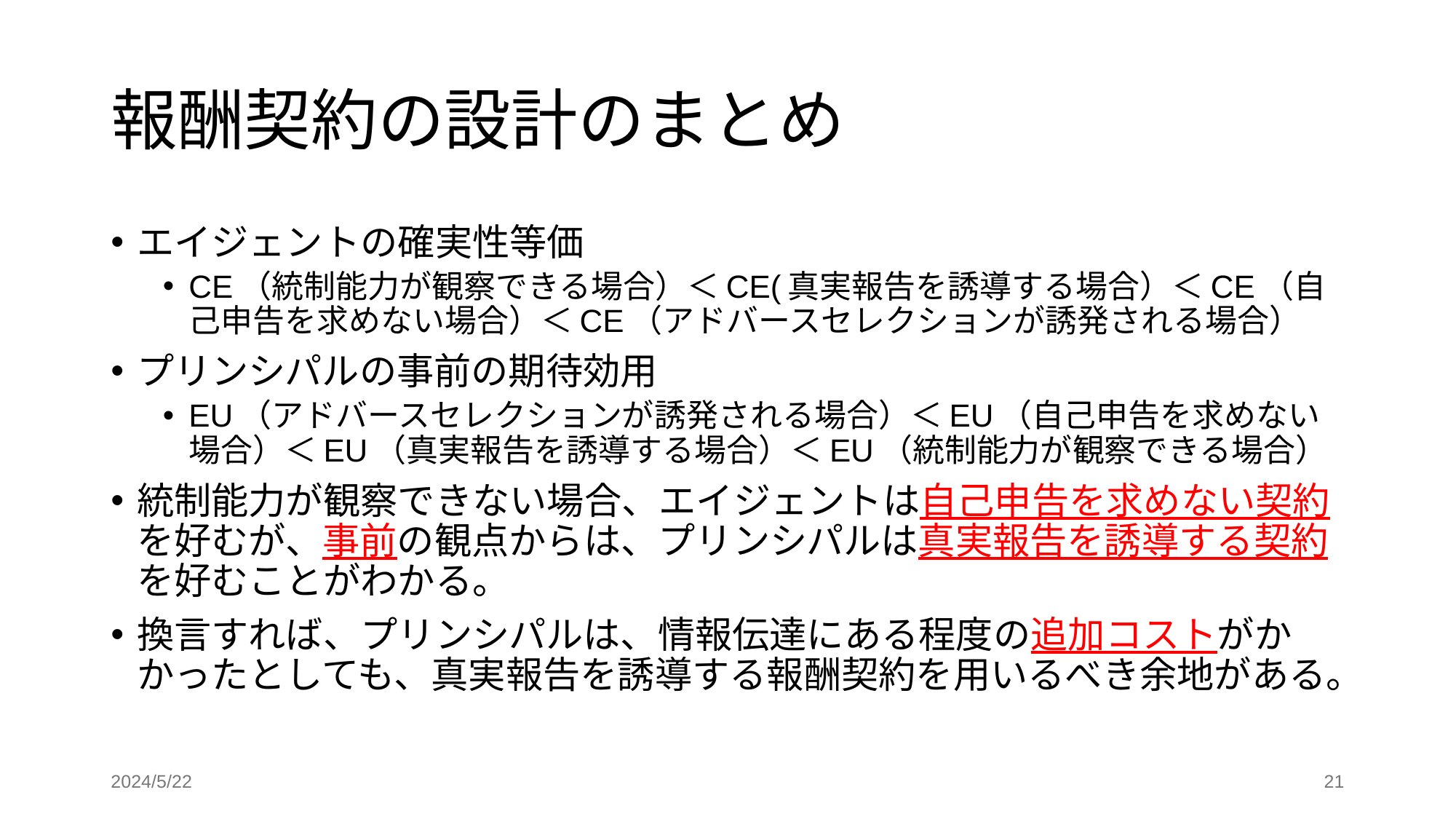

# 報酬契約の設計のまとめ
エイジェントの確実性等価
CE（統制能力が観察できる場合）＜CE(真実報告を誘導する場合）＜CE（自己申告を求めない場合）＜CE（アドバースセレクションが誘発される場合）
プリンシパルの事前の期待効用
EU（アドバースセレクションが誘発される場合）＜EU（自己申告を求めない場合）＜EU（真実報告を誘導する場合）＜EU（統制能力が観察できる場合）
統制能力が観察できない場合、エイジェントは自己申告を求めない契約を好むが、事前の観点からは、プリンシパルは真実報告を誘導する契約を好むことがわかる。
換言すれば、プリンシパルは、情報伝達にある程度の追加コストがかかったとしても、真実報告を誘導する報酬契約を用いるべき余地がある。
2024/5/22
21